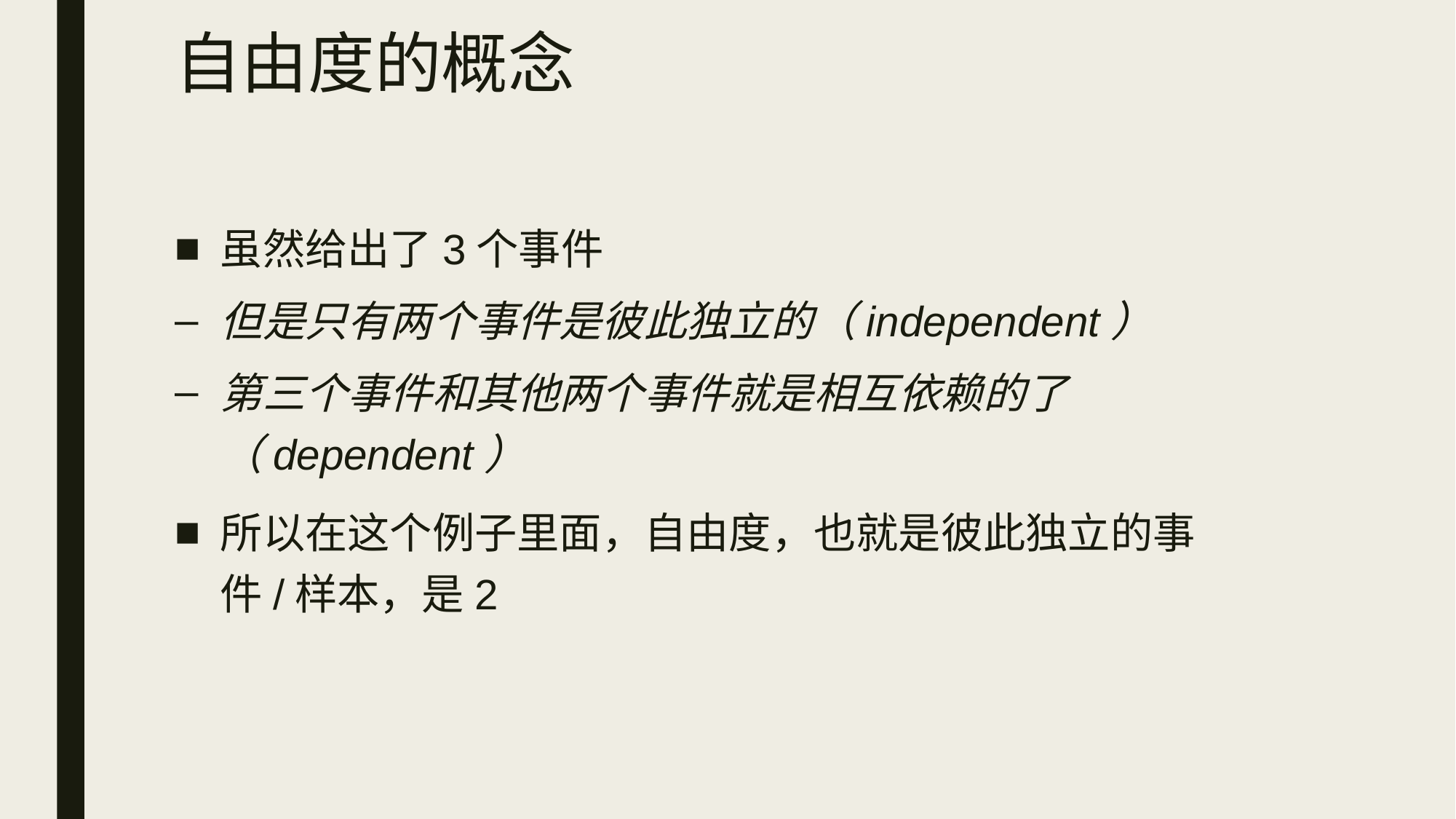

# 自由度的概念
虽然给出了3个事件
但是只有两个事件是彼此独立的（independent）
第三个事件和其他两个事件就是相互依赖的了（dependent）
所以在这个例子里面，自由度，也就是彼此独立的事件/样本，是2